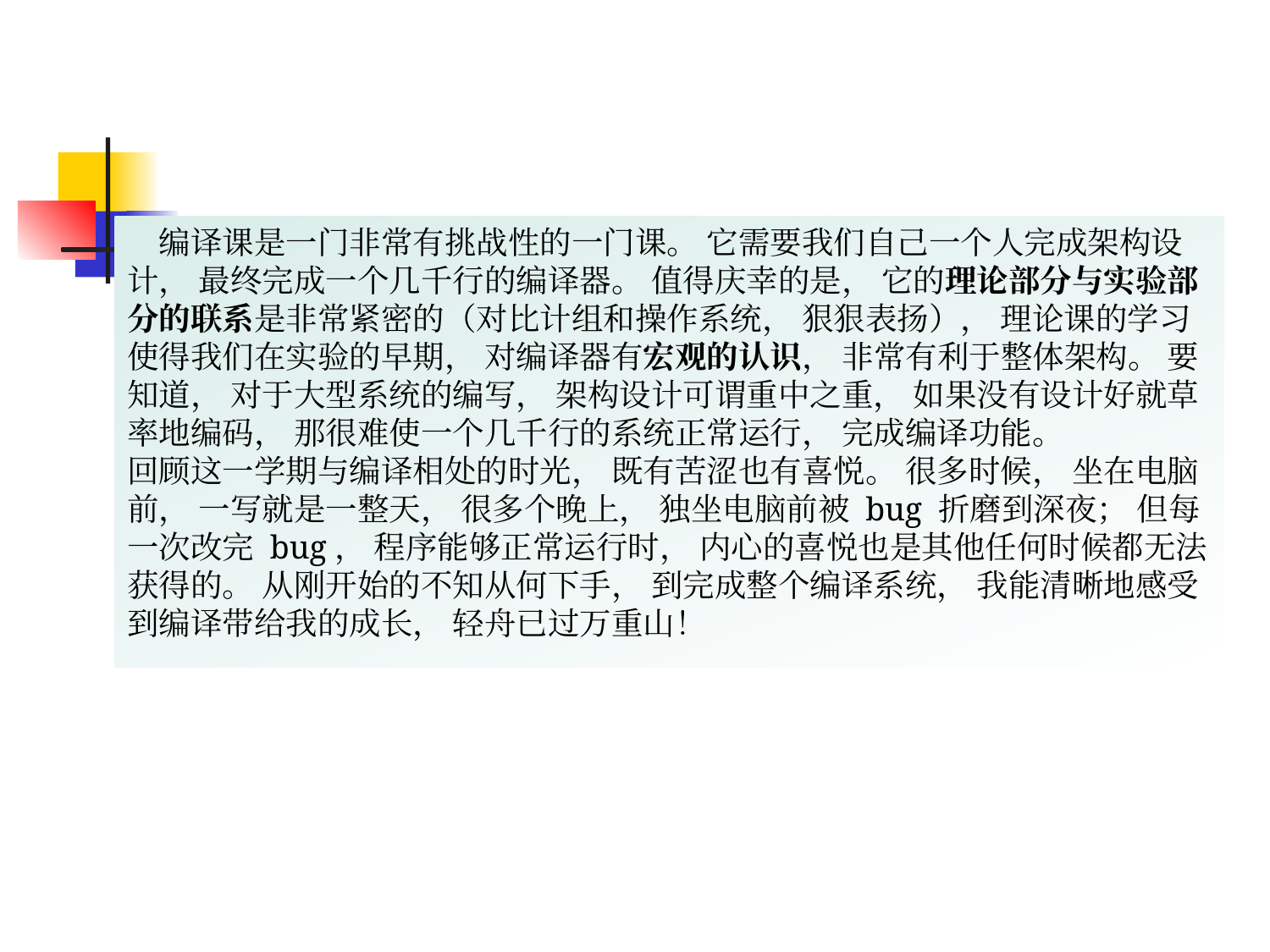

编译课是一门非常有挑战性的一门课。 它需要我们自己一个人完成架构设计， 最终完成一个几千行的编译器。 值得庆幸的是， 它的理论部分与实验部分的联系是非常紧密的（对比计组和操作系统， 狠狠表扬）， 理论课的学习使得我们在实验的早期， 对编译器有宏观的认识， 非常有利于整体架构。 要知道， 对于大型系统的编写， 架构设计可谓重中之重， 如果没有设计好就草率地编码， 那很难使一个几千行的系统正常运行， 完成编译功能。
回顾这一学期与编译相处的时光， 既有苦涩也有喜悦。 很多时候， 坐在电脑前， 一写就是一整天， 很多个晚上， 独坐电脑前被 bug 折磨到深夜； 但每一次改完 bug， 程序能够正常运行时， 内心的喜悦也是其他任何时候都无法获得的。 从刚开始的不知从何下手， 到完成整个编译系统， 我能清晰地感受到编译带给我的成长， 轻舟已过万重山！